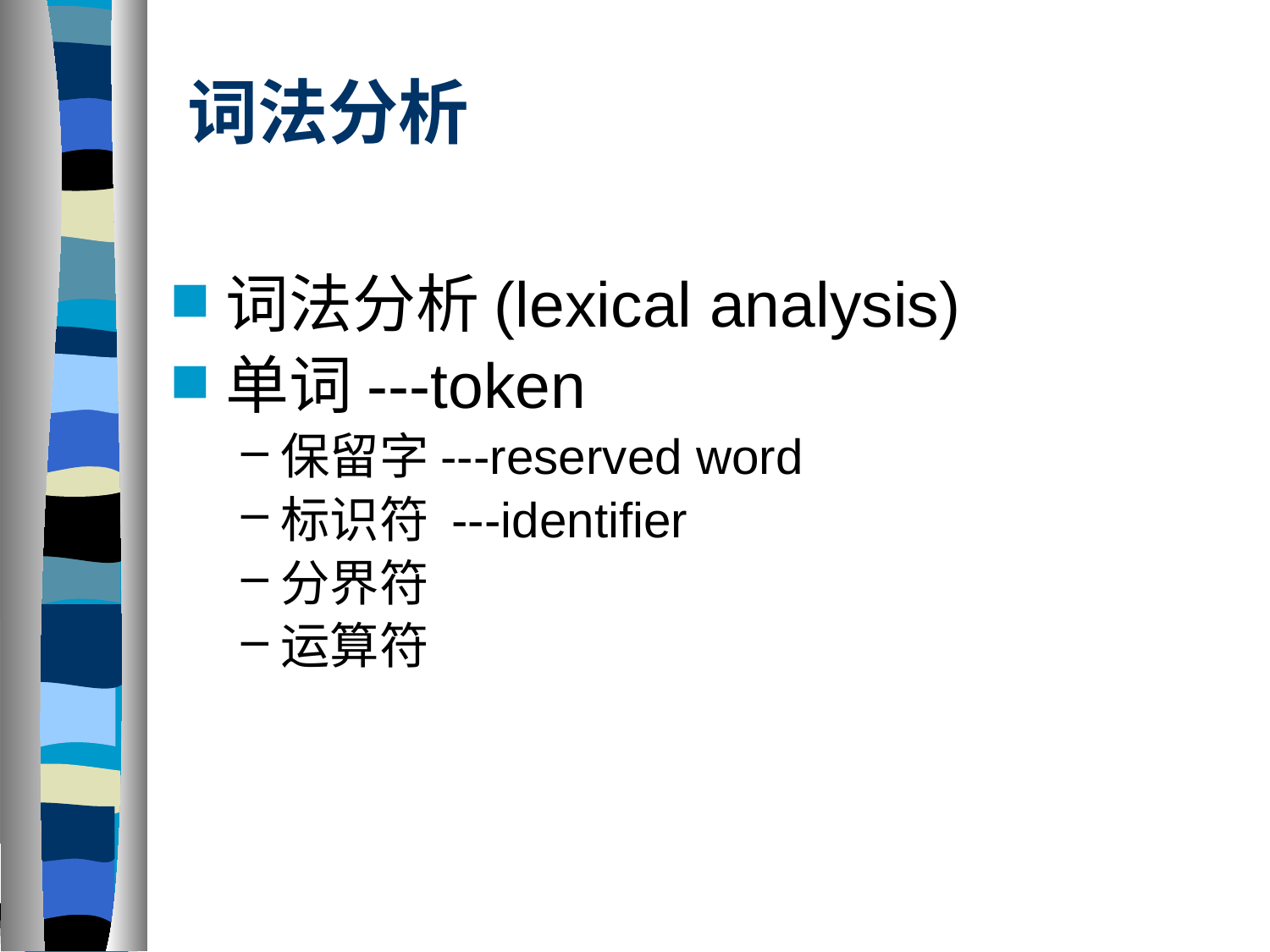

# 词法分析
词法分析(lexical analysis)
单词---token
保留字---reserved word
标识符 ---identifier
分界符
运算符